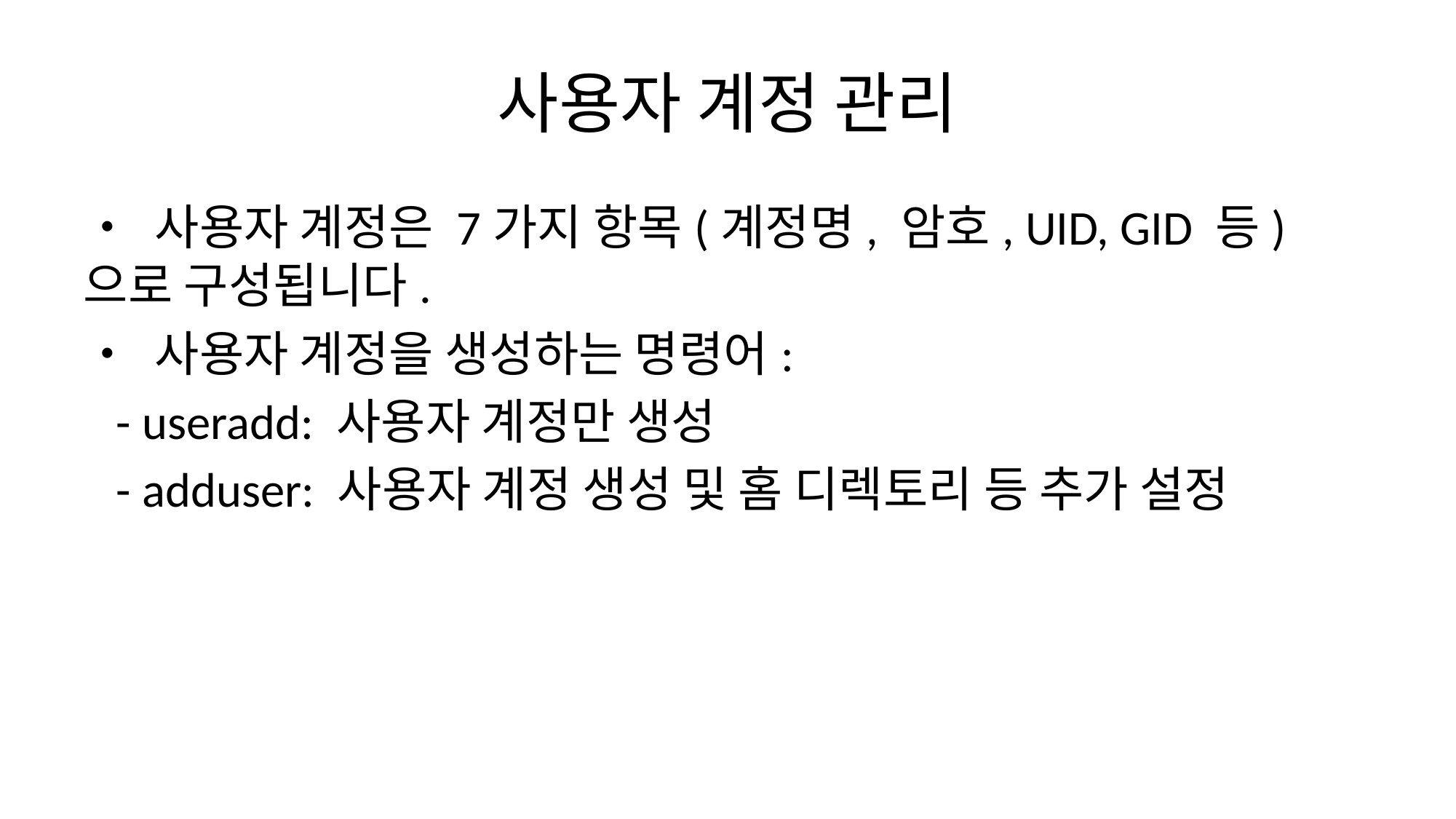

# 사용자 계정 관리
• 사용자 계정은 7가지 항목(계정명, 암호, UID, GID 등)으로 구성됩니다.
• 사용자 계정을 생성하는 명령어:
   - useradd: 사용자 계정만 생성
   - adduser: 사용자 계정 생성 및 홈 디렉토리 등 추가 설정